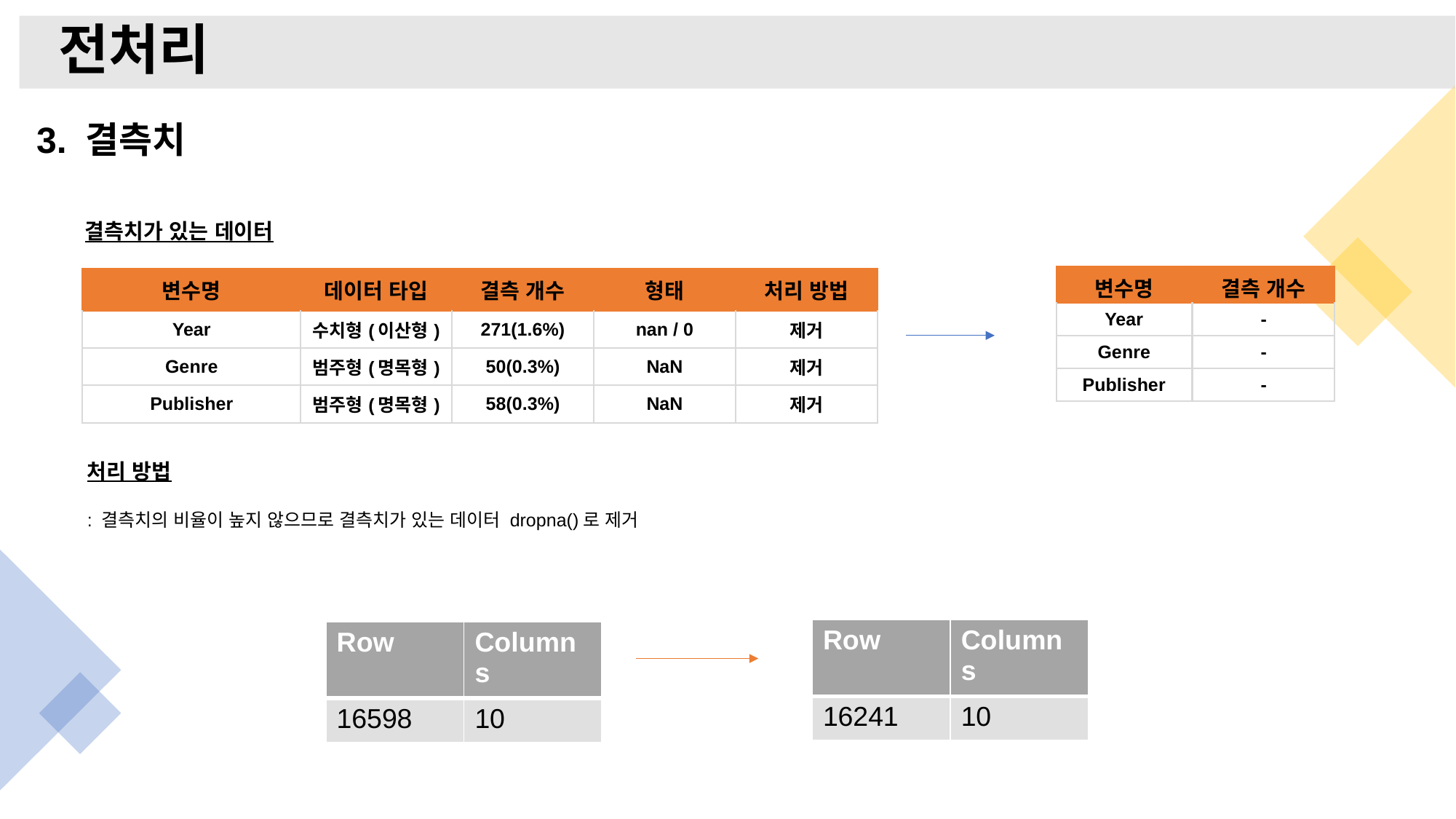

# 전처리
3. 결측치

결측치가 있는 데이터

| 변수명 |
| --- |
| Year |
| Genre |
| Publisher |
| 결측 개수 |
| --- |
| - |
| - |
| - |
| 변수명 | 데이터 타입 | 결측 개수 | 형태 | 처리 방법 |
| --- | --- | --- | --- | --- |
| Year | 수치형(이산형) | 271(1.6%) | nan / 0 | 제거 |
| Genre | 범주형(명목형) | 50(0.3%) | NaN | 제거 |
| Publisher | 범주형(명목형) | 58(0.3%) | NaN | 제거 |
처리 방법

: 결측치의 비율이 높지 않으므로 결측치가 있는 데이터 dropna()로 제거

| Row | Columns |
| --- | --- |
| 16241 | 10 |
| Row | Columns |
| --- | --- |
| 16598 | 10 |